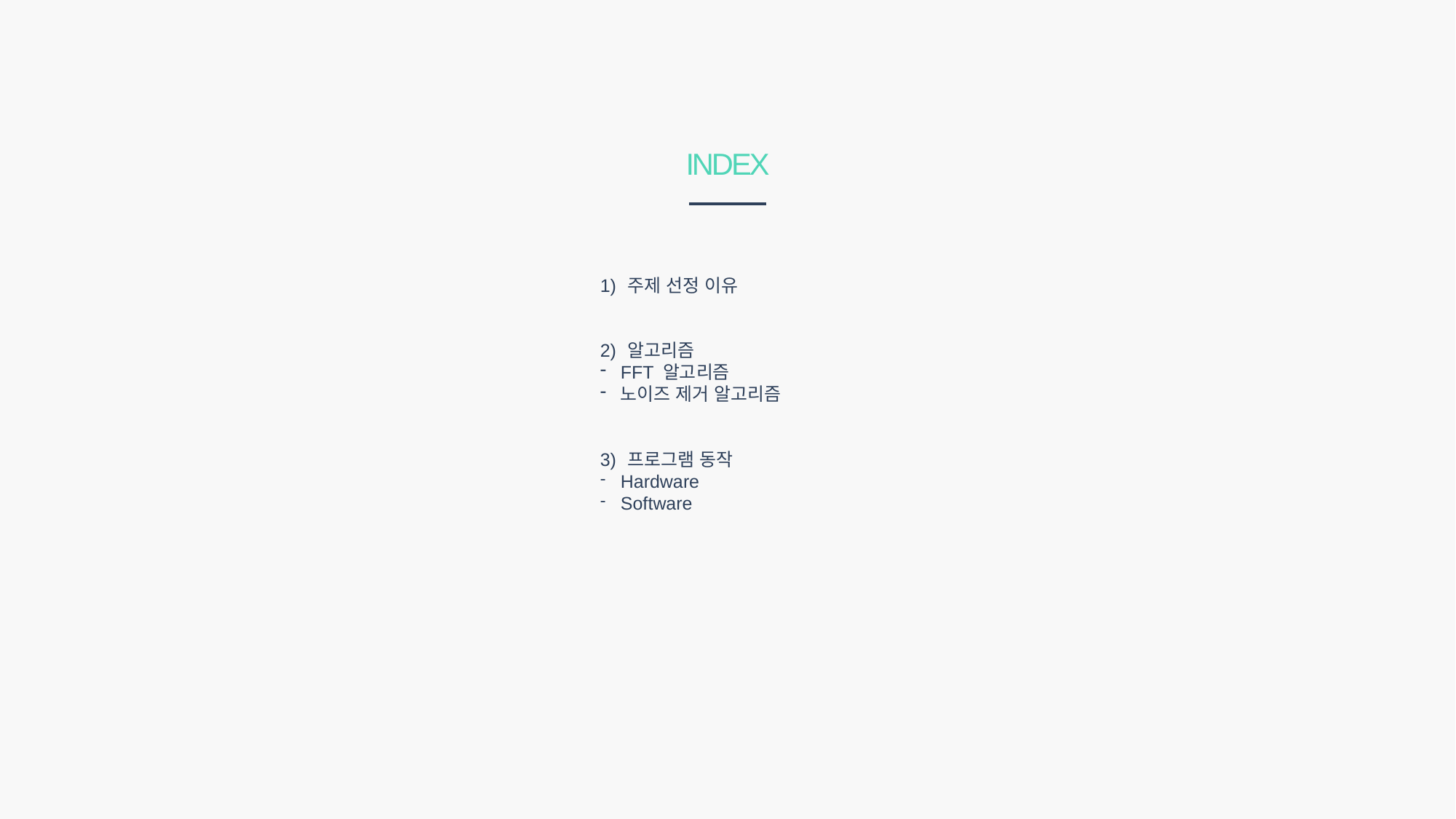

INDEX
주제 선정 이유

알고리즘
FFT 알고리즘
노이즈 제거 알고리즘

프로그램 동작
Hardware
Software